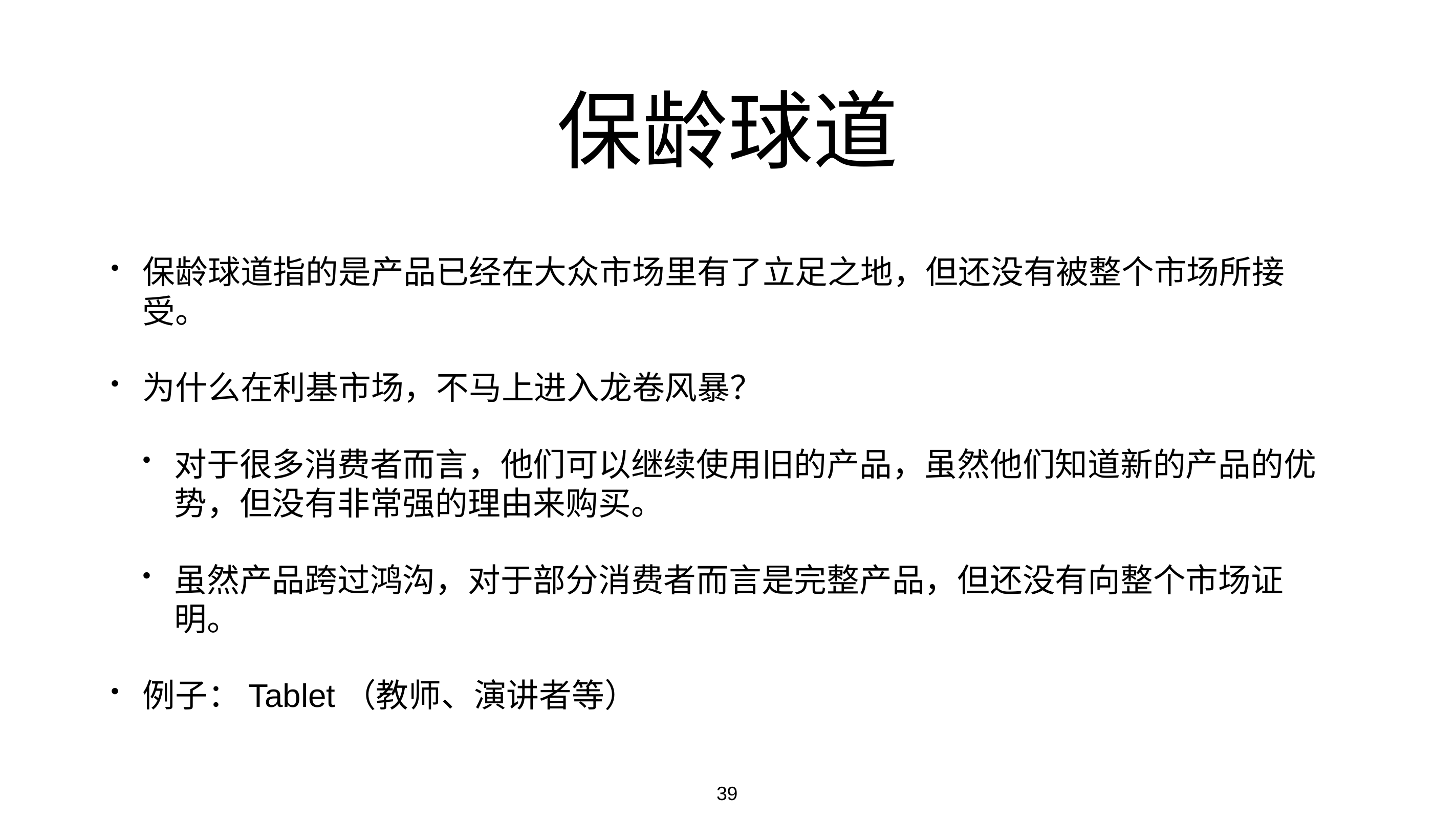

# 保龄球道
保龄球道指的是产品已经在大众市场里有了立足之地，但还没有被整个市场所接受。
为什么在利基市场，不马上进入龙卷风暴？
对于很多消费者而言，他们可以继续使用旧的产品，虽然他们知道新的产品的优势，但没有非常强的理由来购买。
虽然产品跨过鸿沟，对于部分消费者而言是完整产品，但还没有向整个市场证明。
例子：Tablet（教师、演讲者等）
39